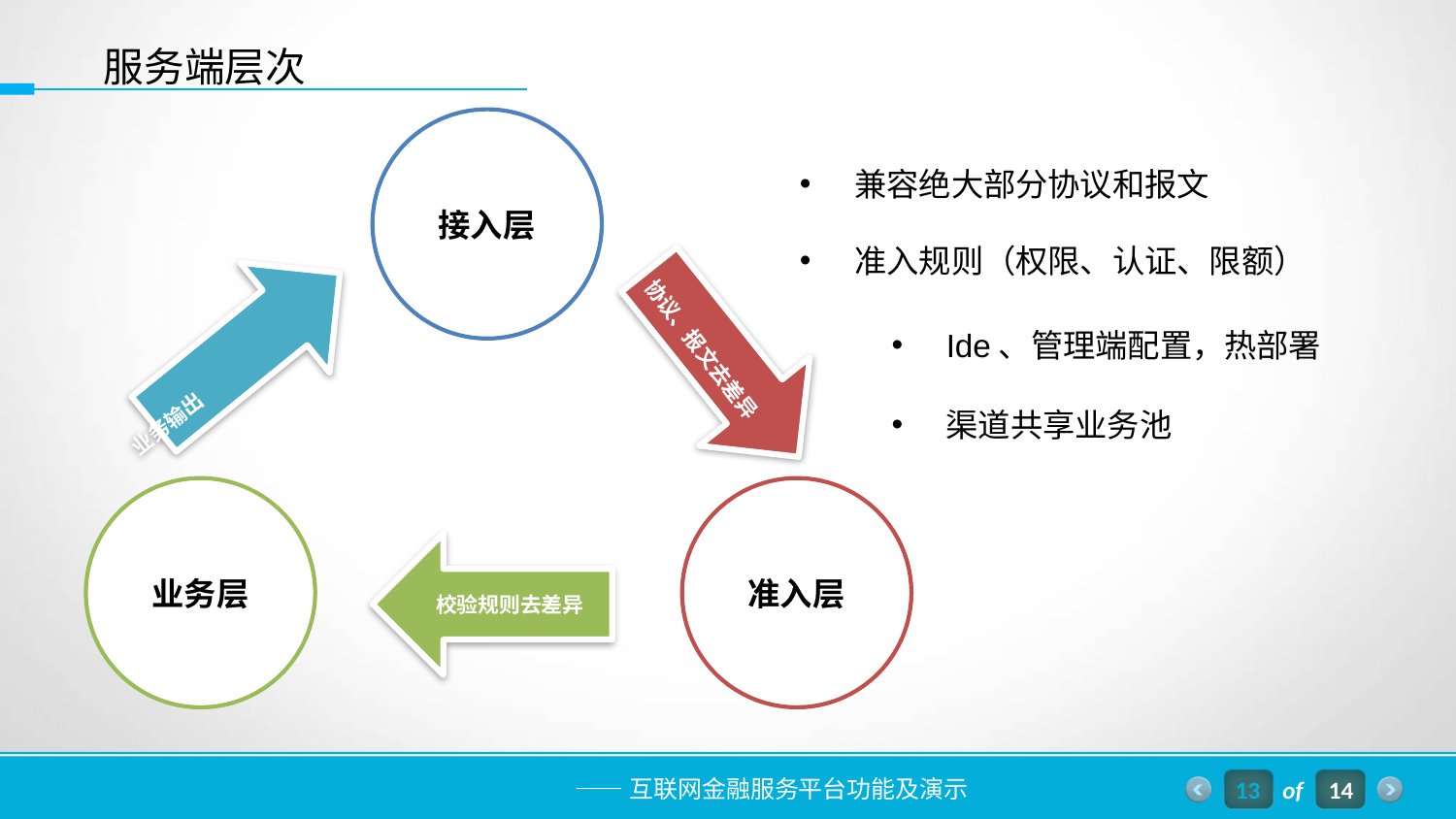

服务端层次

接入层
兼容绝大部分协议和报文

准入规则（权限、认证、限额）

业务输出
协议、报文去差异
Ide、管理端配置，热部署

渠道共享业务池

业务层
准入层
校验规则去差异
13